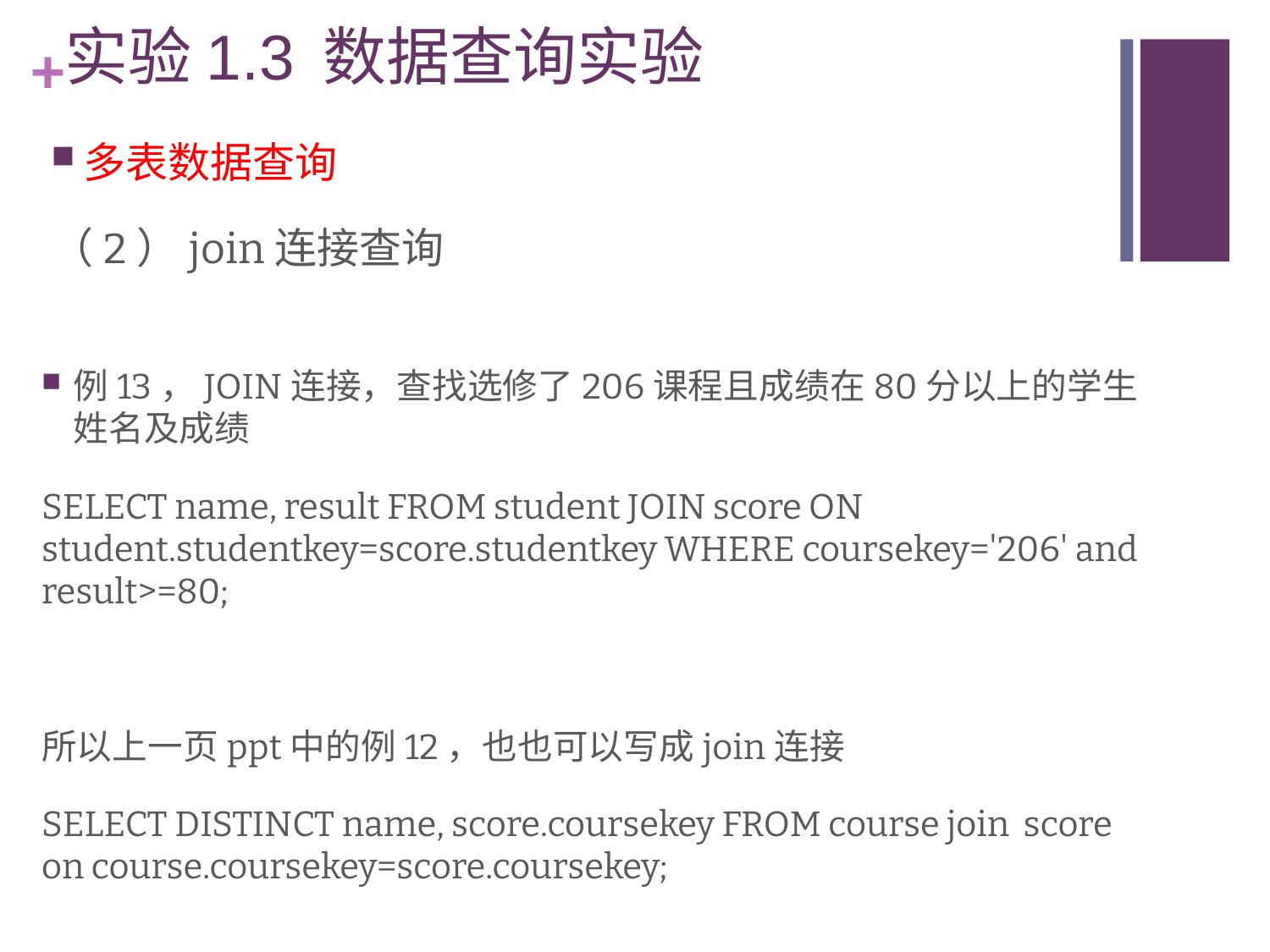

# 实验1.3 数据查询实验
多表数据查询
（2）join连接查询
例13，JOIN连接，查找选修了206课程且成绩在80分以上的学生姓名及成绩
SELECT name, result FROM student JOIN score ON student.studentkey=score.studentkey WHERE coursekey='206' and result>=80;

所以上一页ppt中的例12，也也可以写成join连接
SELECT DISTINCT name, score.coursekey FROM course join  score on course.coursekey=score.coursekey;